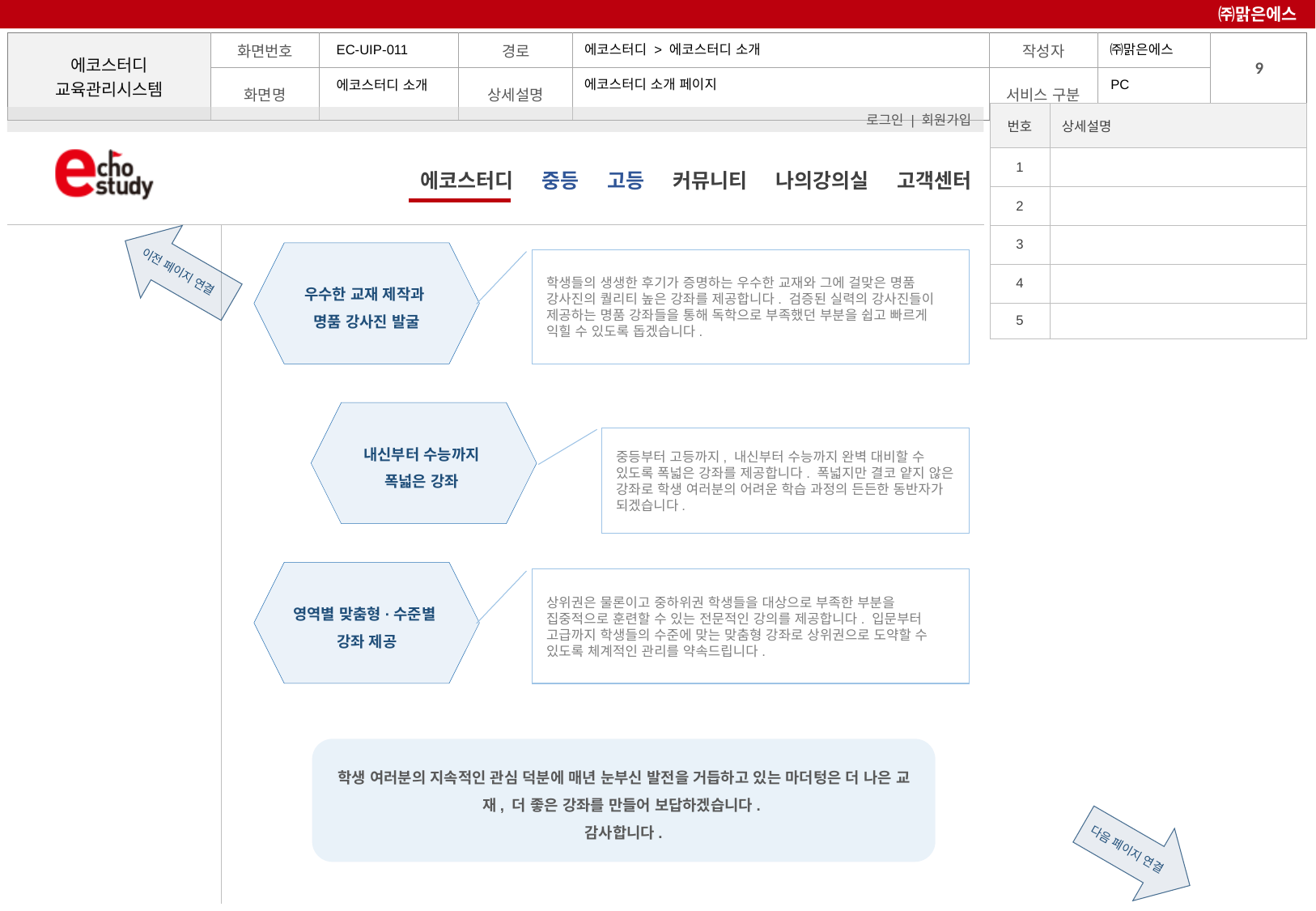

㈜맑은에스
에코스터디 > 에코스터디 소개
EC-UIP-011
PC
에코스터디 소개 페이지
에코스터디 소개
| 번호 | 상세설명 |
| --- | --- |
| 1 |  |
| 2 |  |
| 3 |  |
| 4 |  |
| 5 |  |
이전 페이지 연결
우수한 교재 제작과
명품 강사진 발굴
학생들의 생생한 후기가 증명하는 우수한 교재와 그에 걸맞은 명품 강사진의 퀄리티 높은 강좌를 제공합니다. 검증된 실력의 강사진들이 제공하는 명품 강좌들을 통해 독학으로 부족했던 부분을 쉽고 빠르게 익힐 수 있도록 돕겠습니다.
내신부터 수능까지
폭넓은 강좌
중등부터 고등까지, 내신부터 수능까지 완벽 대비할 수 있도록 폭넓은 강좌를 제공합니다. 폭넓지만 결코 얕지 않은 강좌로 학생 여러분의 어려운 학습 과정의 든든한 동반자가 되겠습니다.
영역별 맞춤형·수준별
강좌 제공
상위권은 물론이고 중하위권 학생들을 대상으로 부족한 부분을 집중적으로 훈련할 수 있는 전문적인 강의를 제공합니다. 입문부터 고급까지 학생들의 수준에 맞는 맞춤형 강좌로 상위권으로 도약할 수 있도록 체계적인 관리를 약속드립니다.
학생 여러분의 지속적인 관심 덕분에 매년 눈부신 발전을 거듭하고 있는 마더텅은 더 나은 교재, 더 좋은 강좌를 만들어 보답하겠습니다.
감사합니다.
다음 페이지 연결